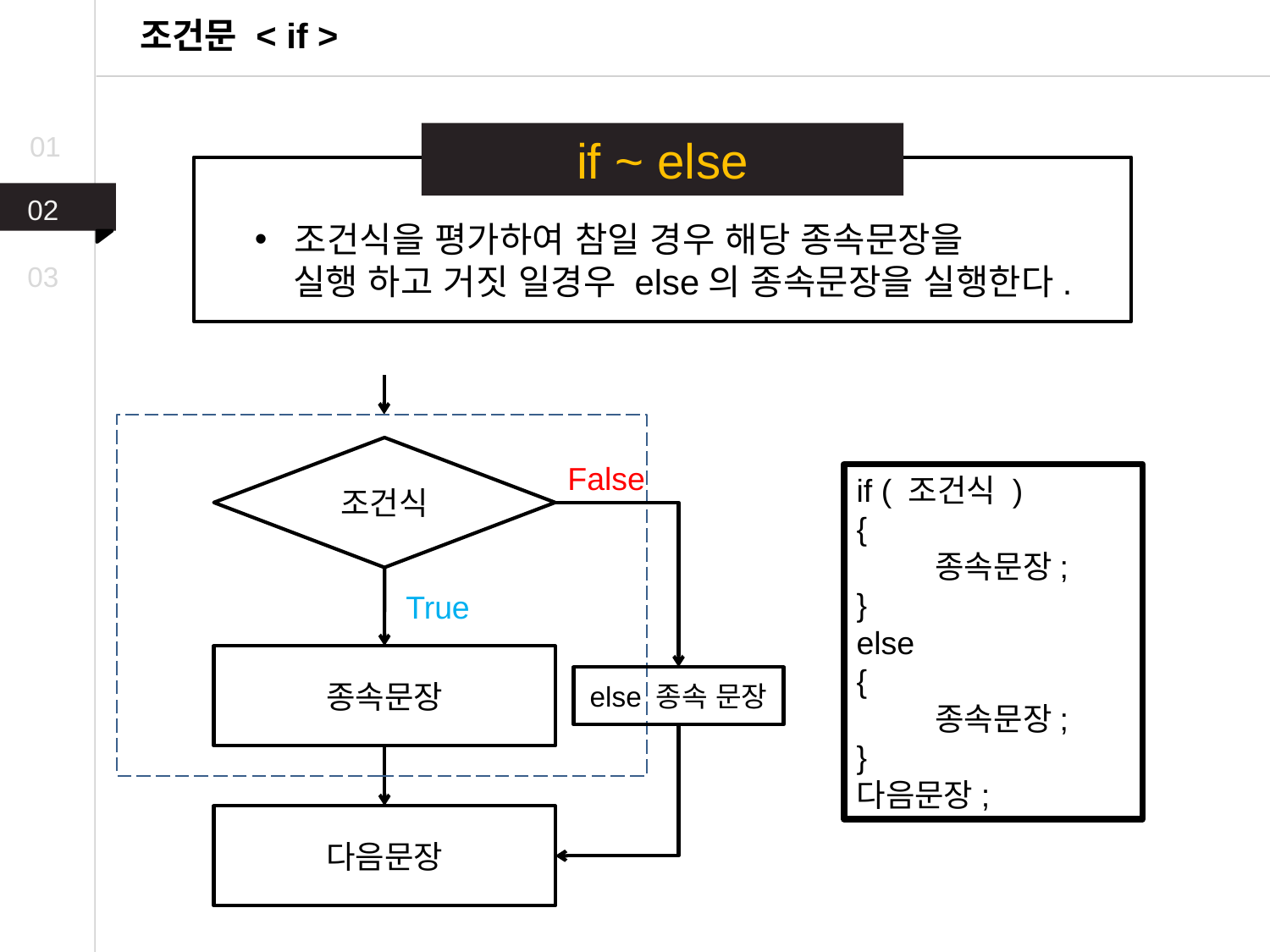

조건문 < if >
01
if ~ else

02
조건식을 평가하여 참일 경우 해당 종속문장을
   실행 하고 거짓 일경우 else의 종속문장을 실행한다.

03

조건식
False
if ( 조건식 )
{
        종속문장;
}
else
{
        종속문장;
}
다음문장;
True
종속문장
else 종속 문장
다음문장